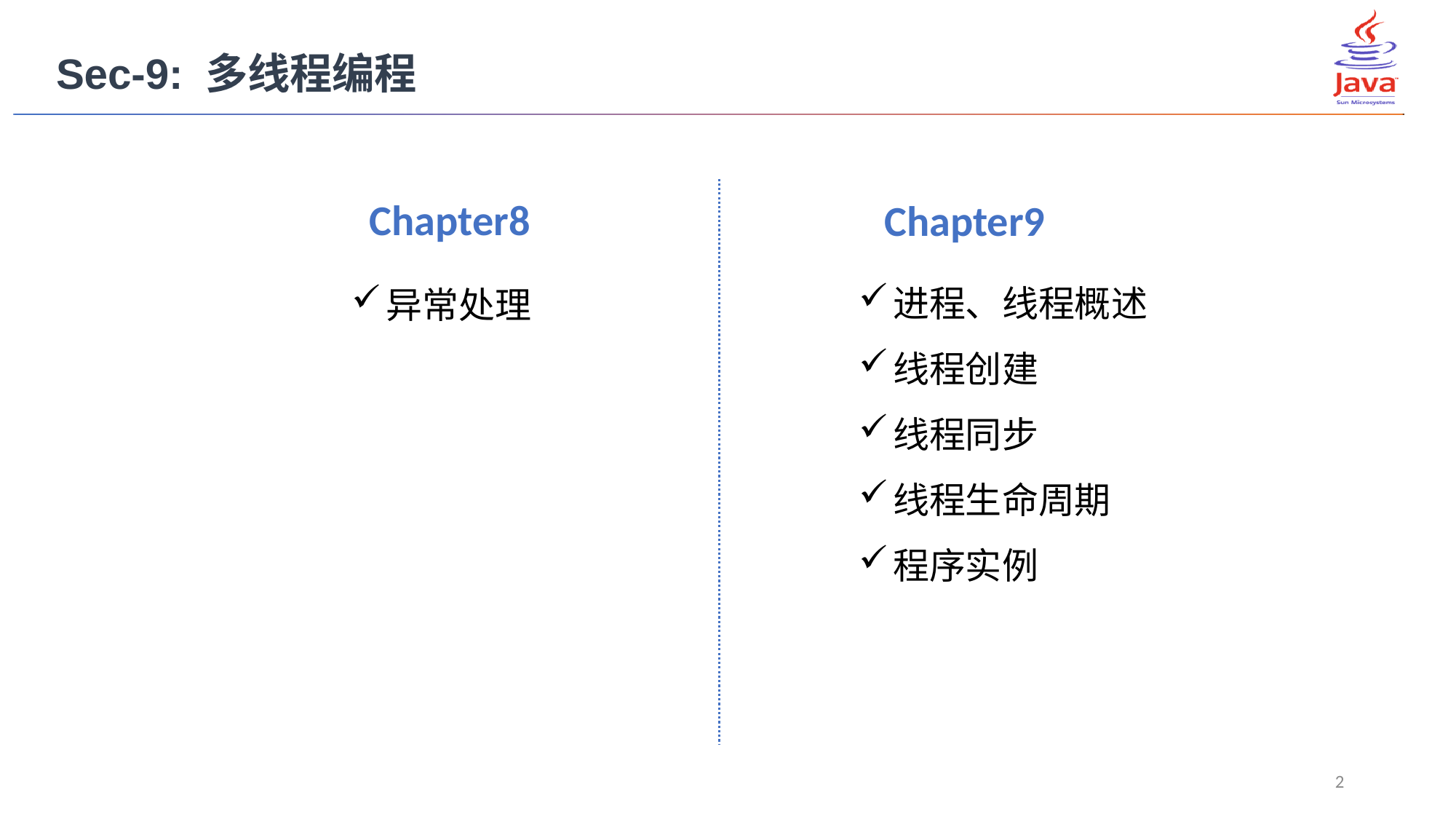

Sec-9: 多线程编程
Chapter8
Chapter9
进程、线程概述
线程创建
线程同步
线程生命周期
程序实例
异常处理
2